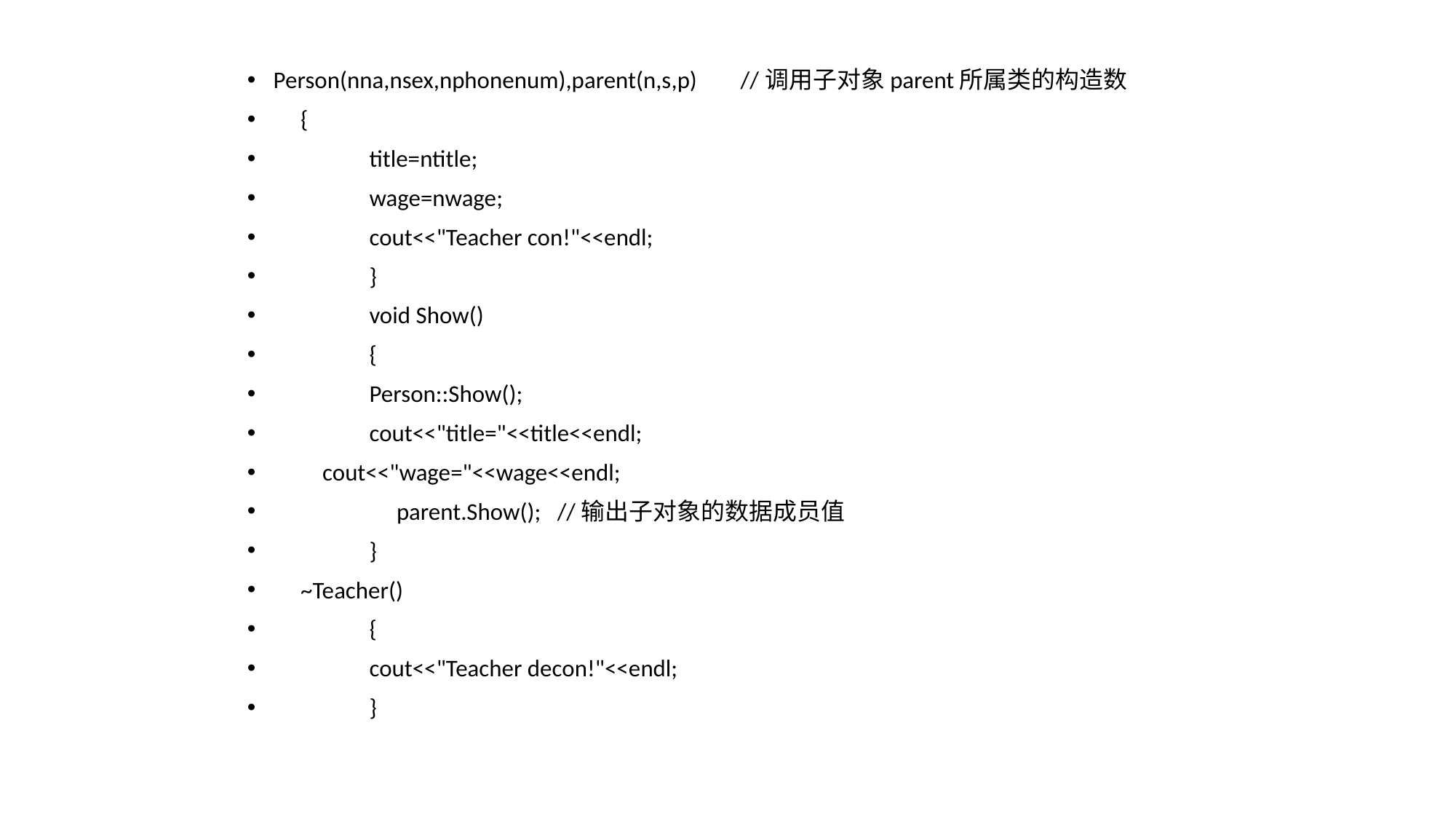

Person(nna,nsex,nphonenum),parent(n,s,p)        //调用子对象parent所属类的构造数
     {
		title=ntitle;
		wage=nwage;
		cout<<"Teacher con!"<<endl;
	}
	void Show()
	{
		Person::Show();
		cout<<"title="<<title<<endl;
         cout<<"wage="<<wage<<endl;
	     parent.Show();   //输出子对象的数据成员值
	}
     ~Teacher()
	{
		cout<<"Teacher decon!"<<endl;
	}